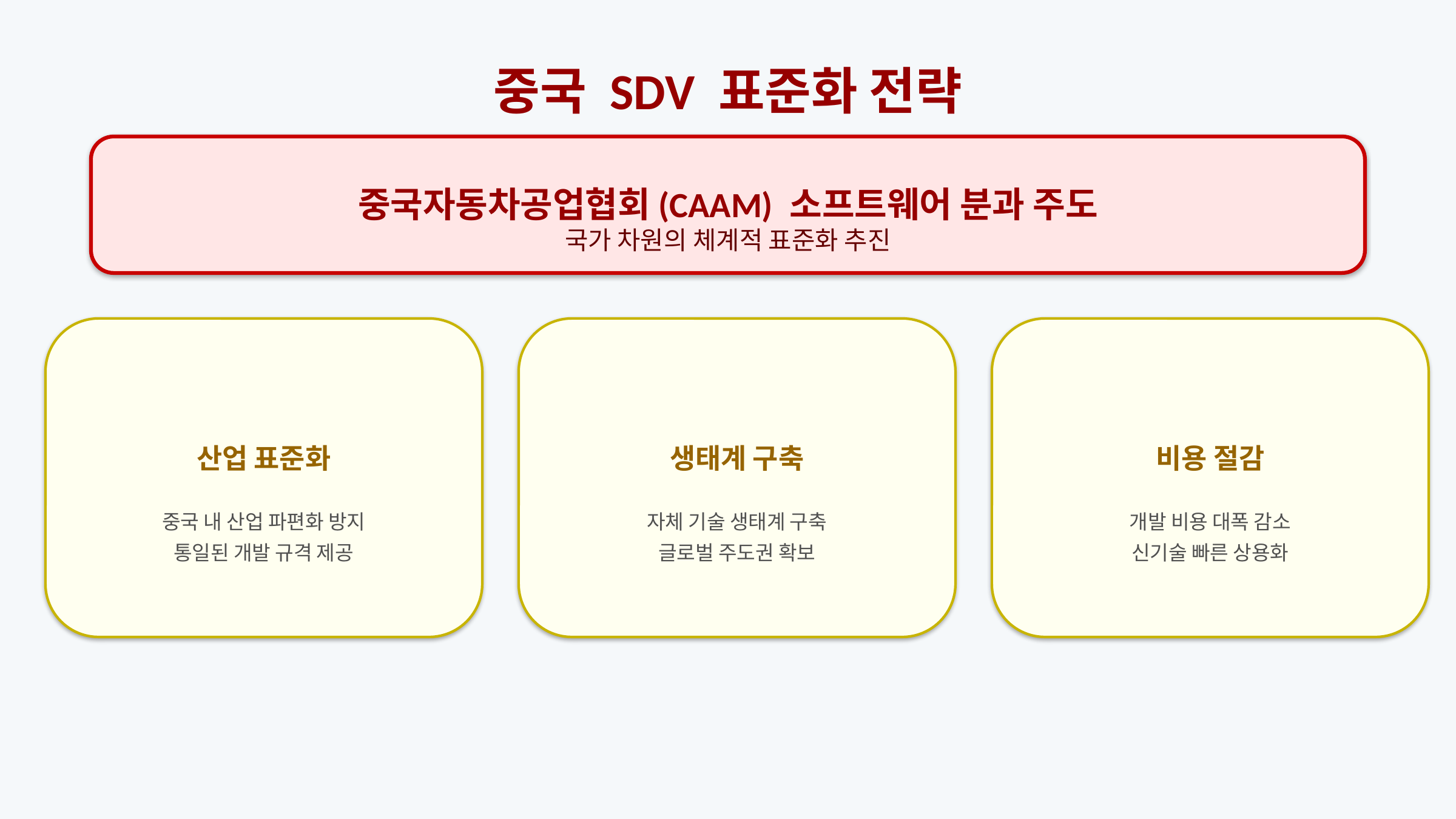

중국 SDV 표준화 전략
#

중국자동차공업협회(CAAM) 소프트웨어 분과 주도
국가 차원의 체계적 표준화 추진

산업 표준화

중국 내 산업 파편화 방지
통일된 개발 규격 제공

생태계 구축

자체 기술 생태계 구축
글로벌 주도권 확보

비용 절감

개발 비용 대폭 감소
신기술 빠른 상용화